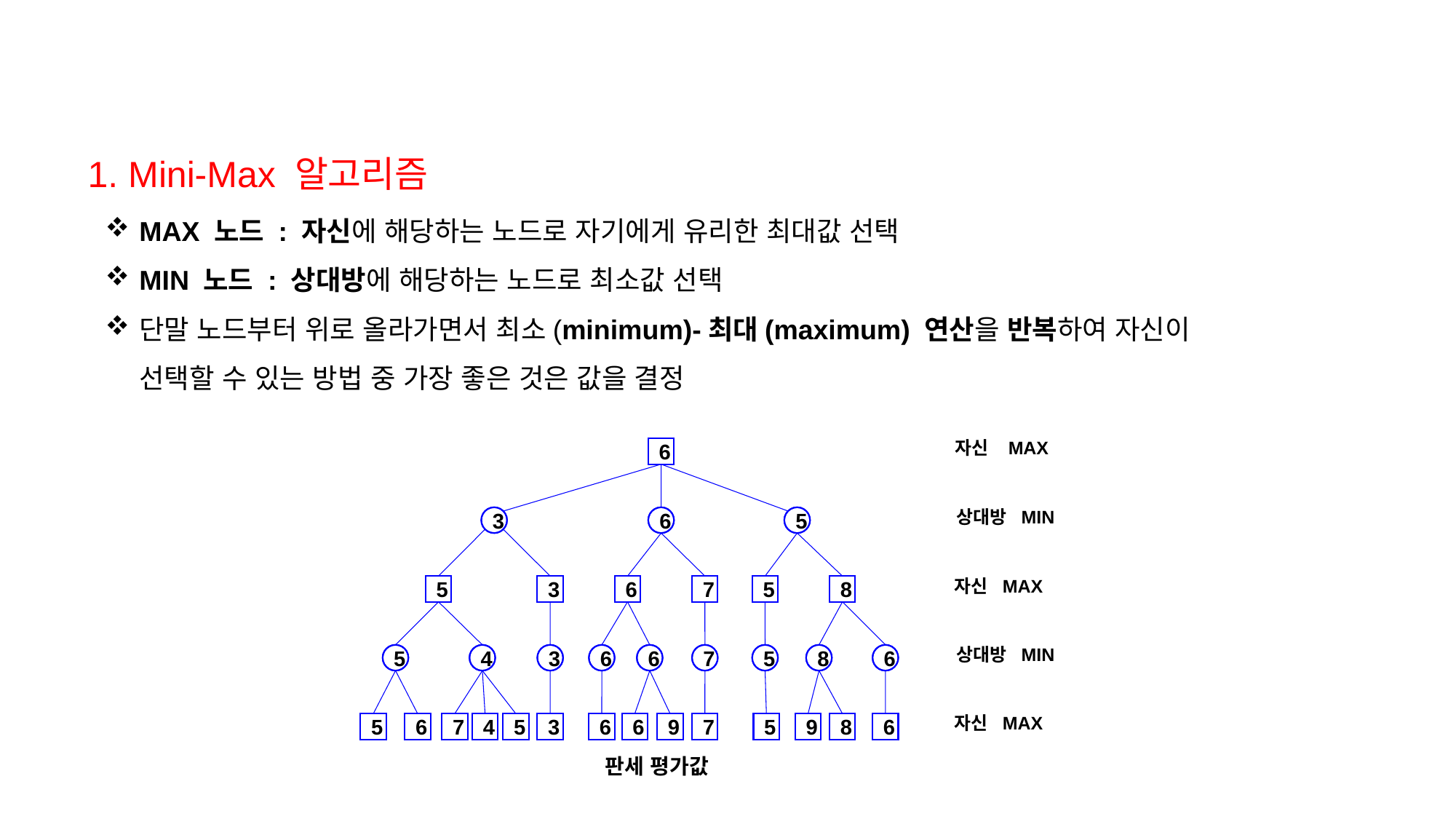

1. Mini-Max 알고리즘
MAX 노드 : 자신에 해당하는 노드로 자기에게 유리한 최대값 선택
MIN 노드 : 상대방에 해당하는 노드로 최소값 선택
단말 노드부터 위로 올라가면서 최소(minimum)-최대(maximum) 연산을 반복하여 자신이 선택할 수 있는 방법 중 가장 좋은 것은 값을 결정
자신   MAX

6
상대방  MIN

3

6

5
자신  MAX

5

3

6

7

5

8
상대방  MIN

5

4

3

6

6

7

5

8

6
자신  MAX
5
6
7
4
5
3
6
6
9
7
5
9
8
6
판세 평가값